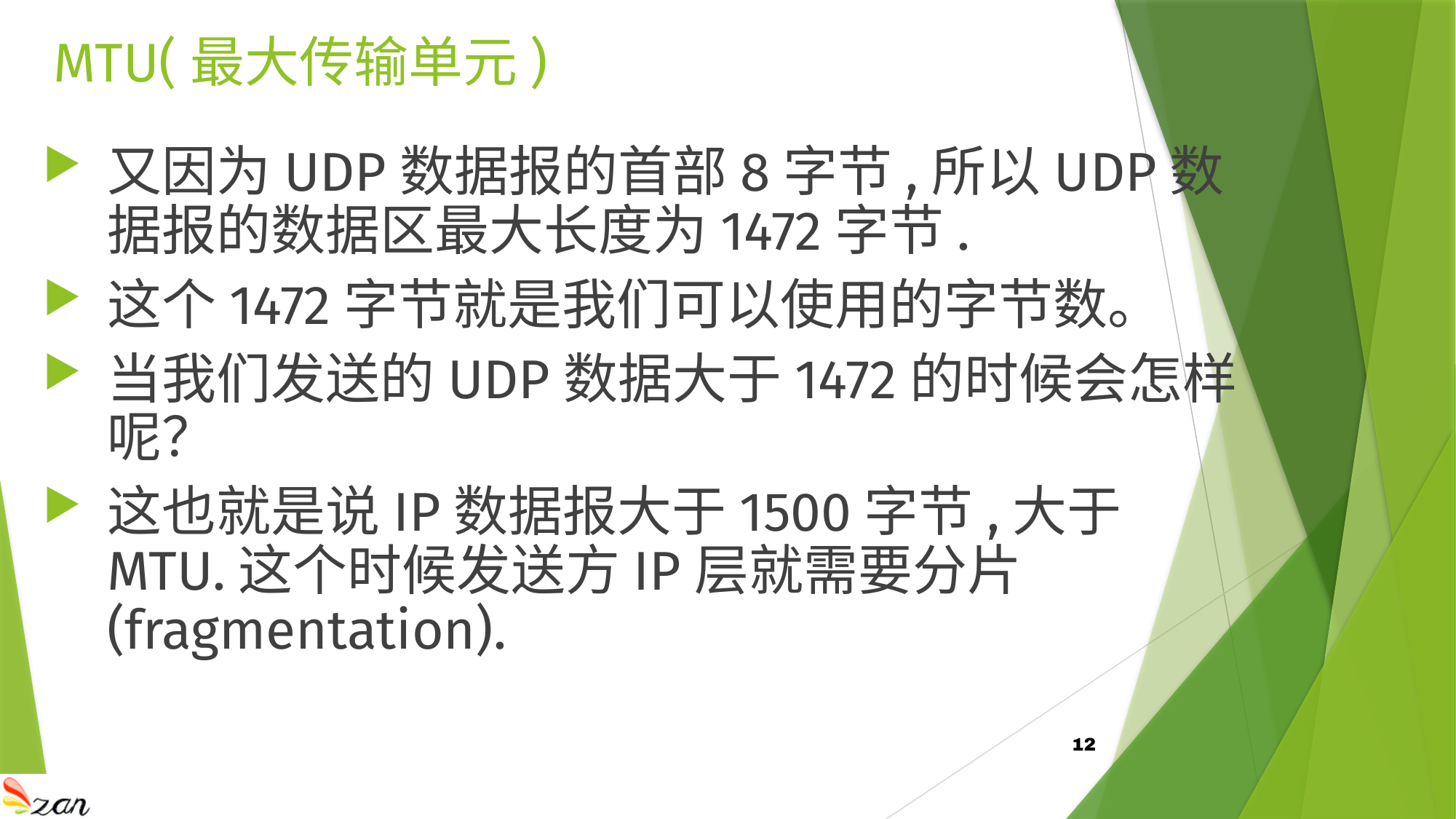

# MTU(最大传输单元)
又因为UDP数据报的首部8字节,所以UDP数据报的数据区最大长度为1472字节.
这个1472字节就是我们可以使用的字节数。
当我们发送的UDP数据大于1472的时候会怎样呢？
这也就是说IP数据报大于1500字节,大于MTU.这个时候发送方IP层就需要分片(fragmentation).
12